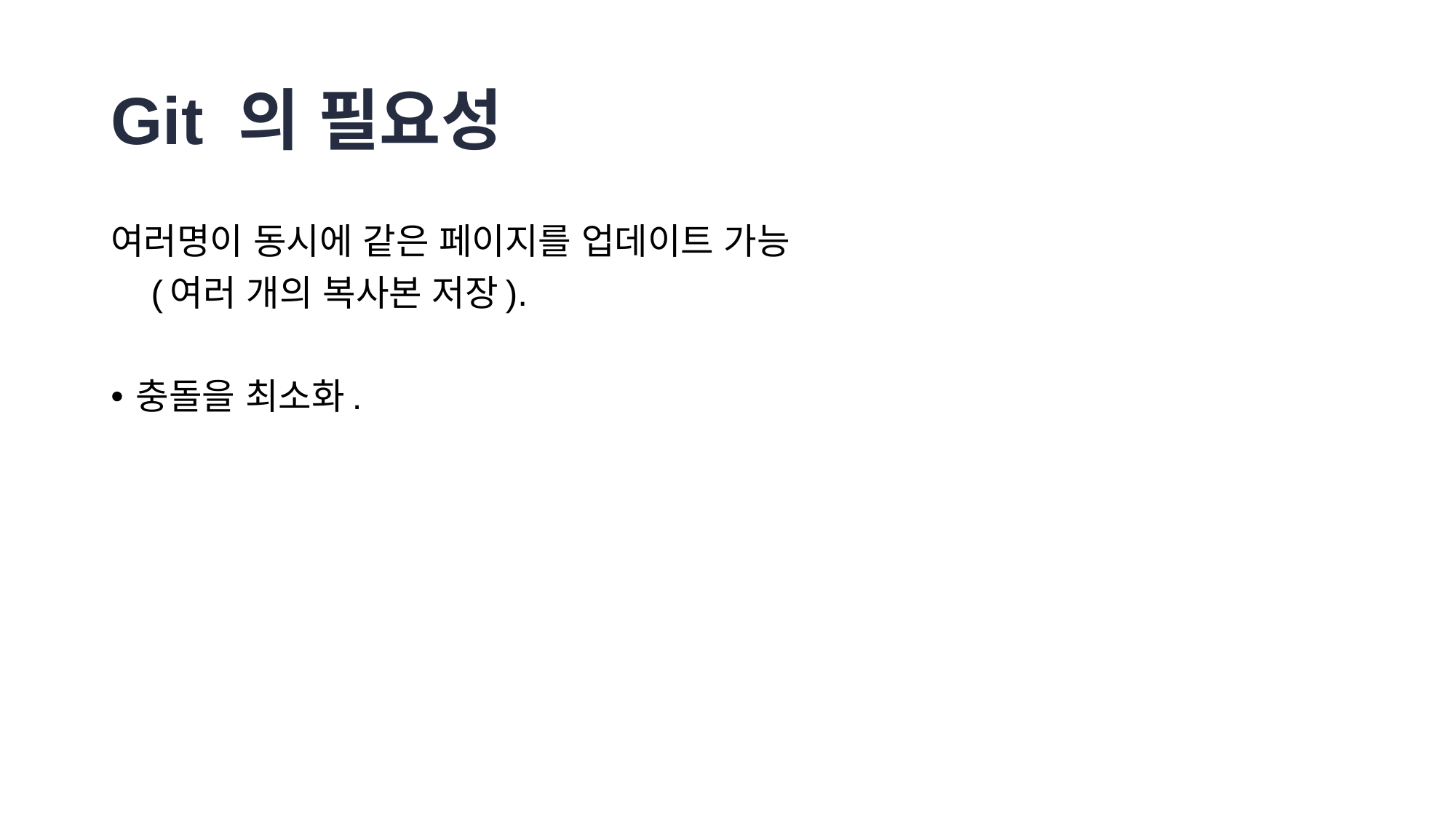

# Git 의 필요성
여러명이 동시에 같은 페이지를 업데이트 가능
    (여러 개의 복사본 저장).

충돌을 최소화.